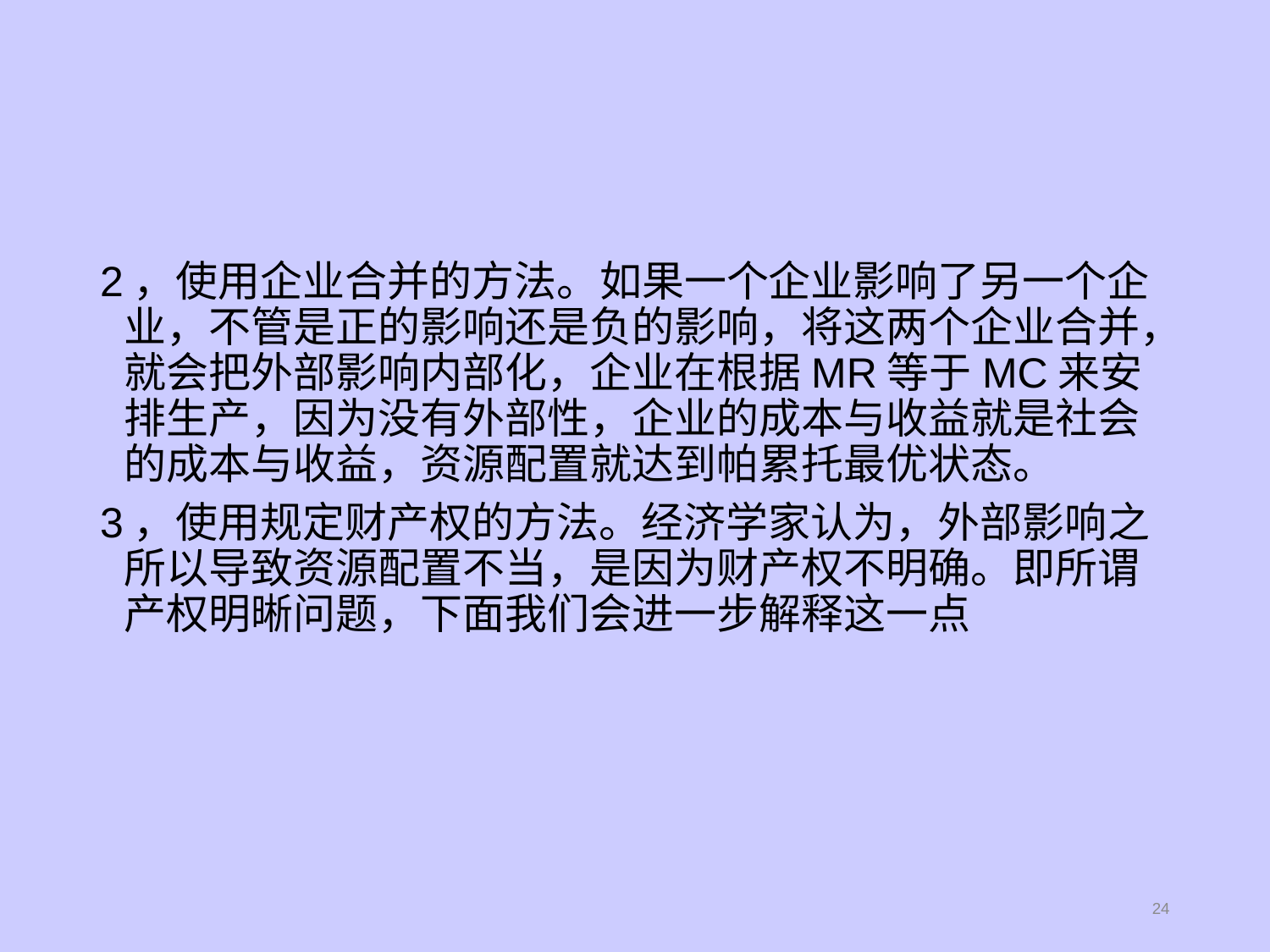

#
2，使用企业合并的方法。如果一个企业影响了另一个企业，不管是正的影响还是负的影响，将这两个企业合并，就会把外部影响内部化，企业在根据MR等于MC来安排生产，因为没有外部性，企业的成本与收益就是社会的成本与收益，资源配置就达到帕累托最优状态。
3，使用规定财产权的方法。经济学家认为，外部影响之所以导致资源配置不当，是因为财产权不明确。即所谓产权明晰问题，下面我们会进一步解释这一点

24